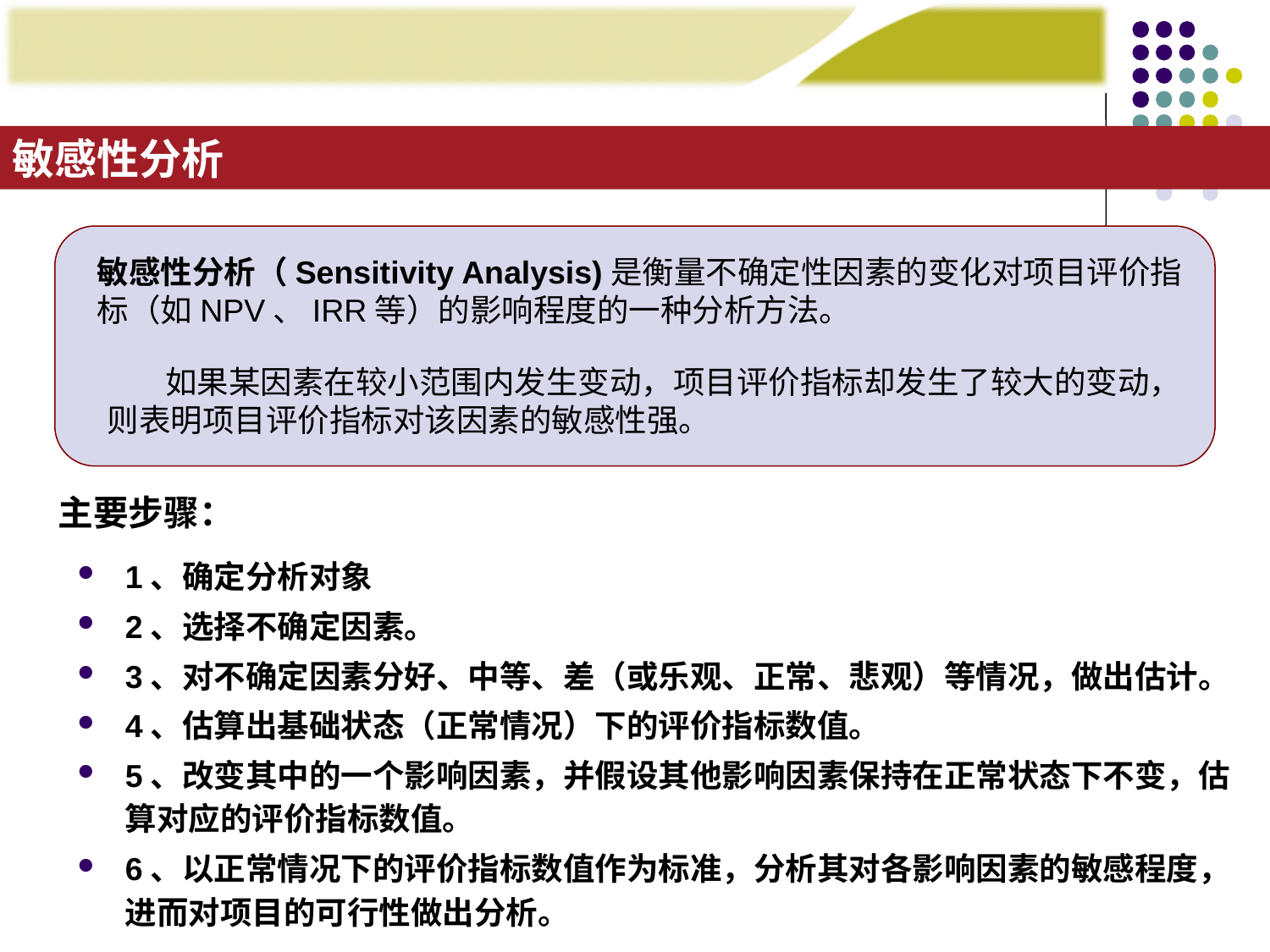

敏感性分析

敏感性分析（Sensitivity Analysis)是衡量不确定性因素的变化对项目评价指标（如NPV、IRR等）的影响程度的一种分析方法。
       如果某因素在较小范围内发生变动，项目评价指标却发生了较大的变动，则表明项目评价指标对该因素的敏感性强。
主要步骤：
1、确定分析对象
2、选择不确定因素。
3、对不确定因素分好、中等、差（或乐观、正常、悲观）等情况，做出估计。
4、估算出基础状态（正常情况）下的评价指标数值。
5、改变其中的一个影响因素，并假设其他影响因素保持在正常状态下不变，估算对应的评价指标数值。
6、以正常情况下的评价指标数值作为标准，分析其对各影响因素的敏感程度，进而对项目的可行性做出分析。